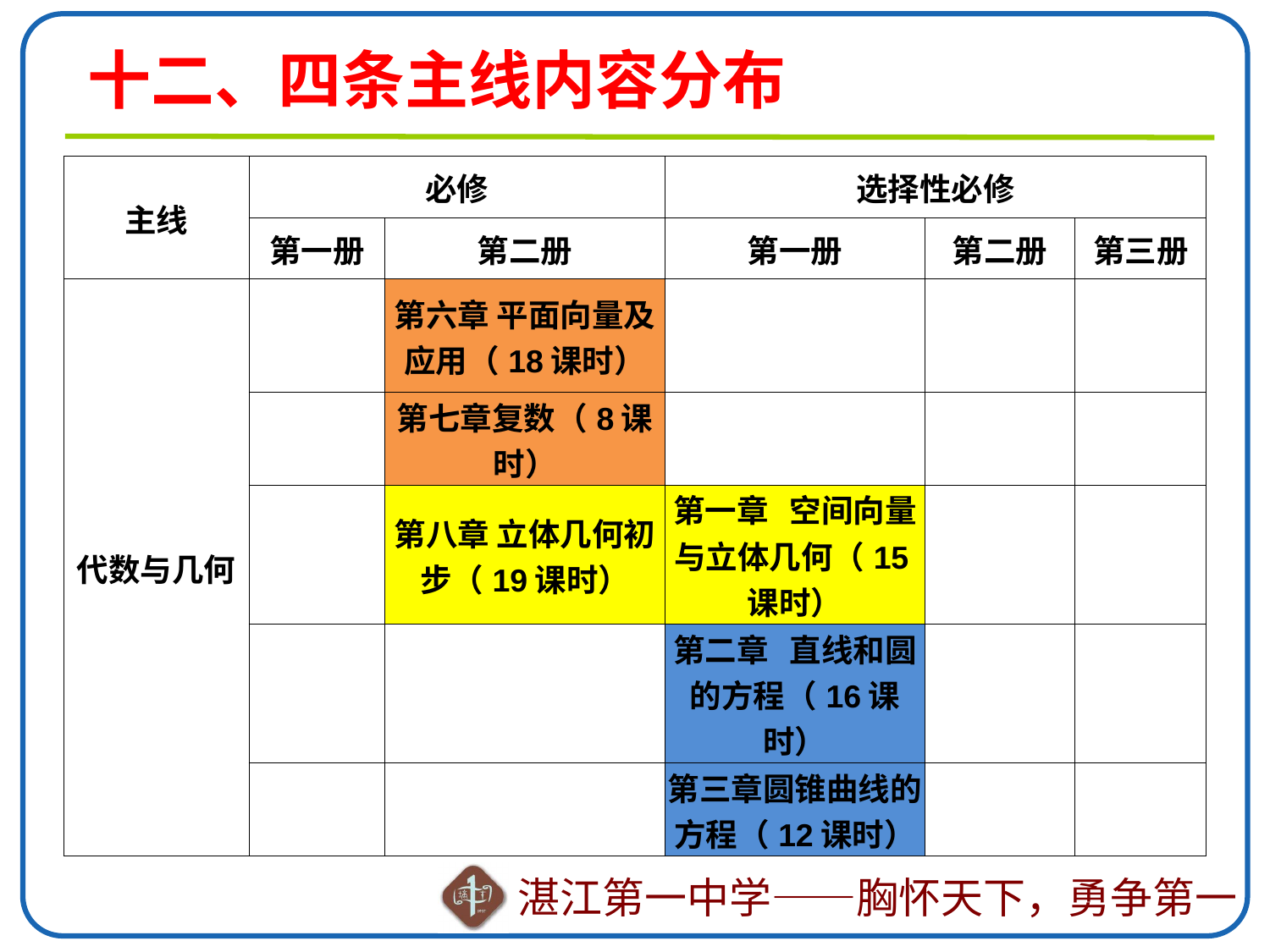

# 十二、四条主线内容分布
| 主线 | 必修 |  | 选择性必修 |  |  |
| --- | --- | --- | --- | --- | --- |
|  | 第一册 | 第二册 | 第一册 | 第二册 | 第三册 |
| 代数与几何 |  | 第六章 平面向量及应用（18课时） |  |  |  |
|  |  | 第七章复数（8课时） |  |  |  |
|  |  | 第八章 立体几何初步（19课时） | 第一章 空间向量与立体几何（15课时） |  |  |
|  |  |  | 第二章 直线和圆的方程（16课时） |  |  |
|  |  |  | 第三章圆锥曲线的方程（12课时） |  |  |
49